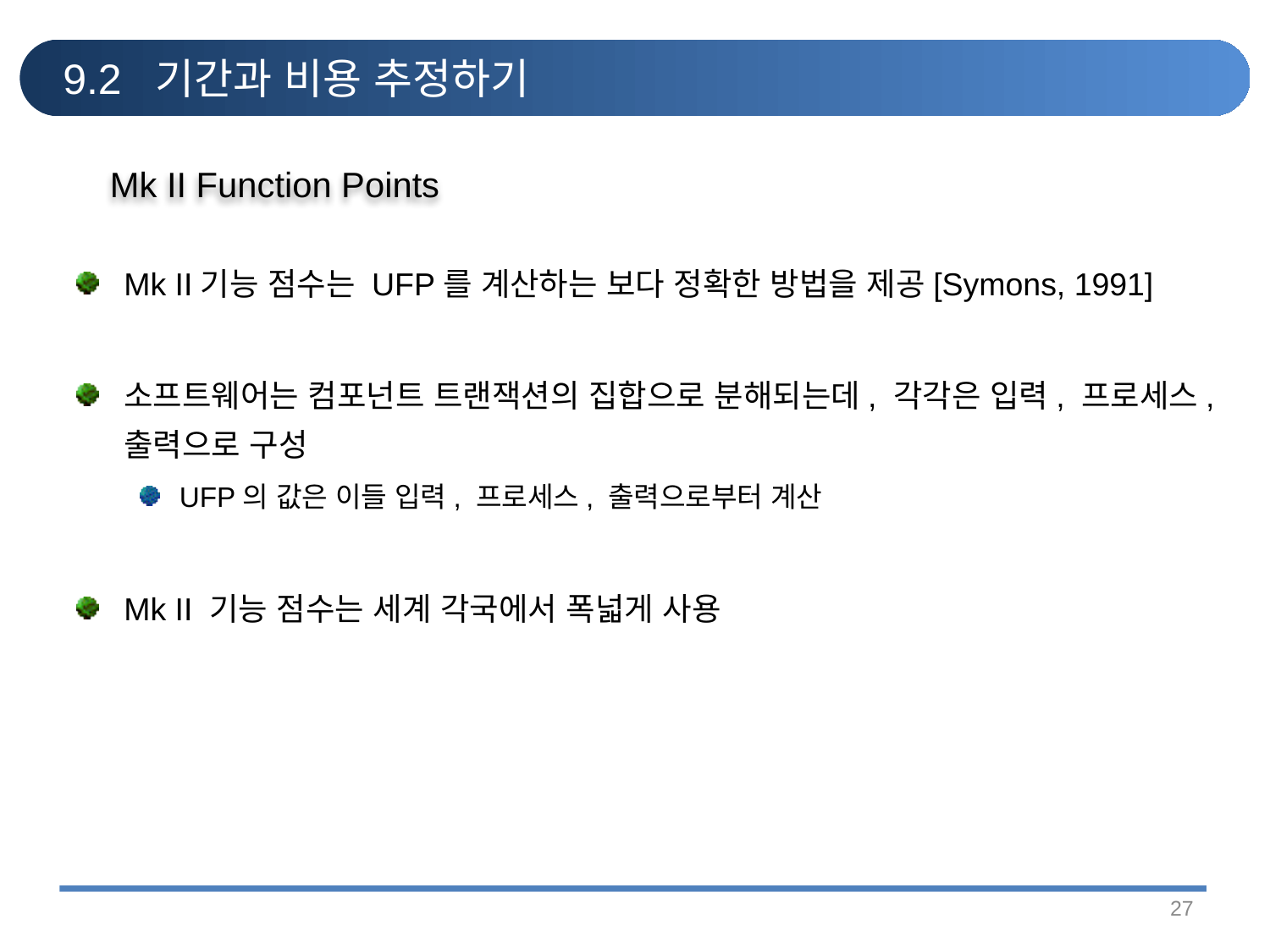

# 9.2  기간과 비용 추정하기
Mk II Function Points
Mk II기능 점수는 UFP를 계산하는 보다 정확한 방법을 제공[Symons, 1991]

소프트웨어는 컴포넌트 트랜잭션의 집합으로 분해되는데, 각각은 입력, 프로세스, 출력으로 구성
UFP의 값은 이들 입력, 프로세스, 출력으로부터 계산

Mk II 기능 점수는 세계 각국에서 폭넓게 사용
27